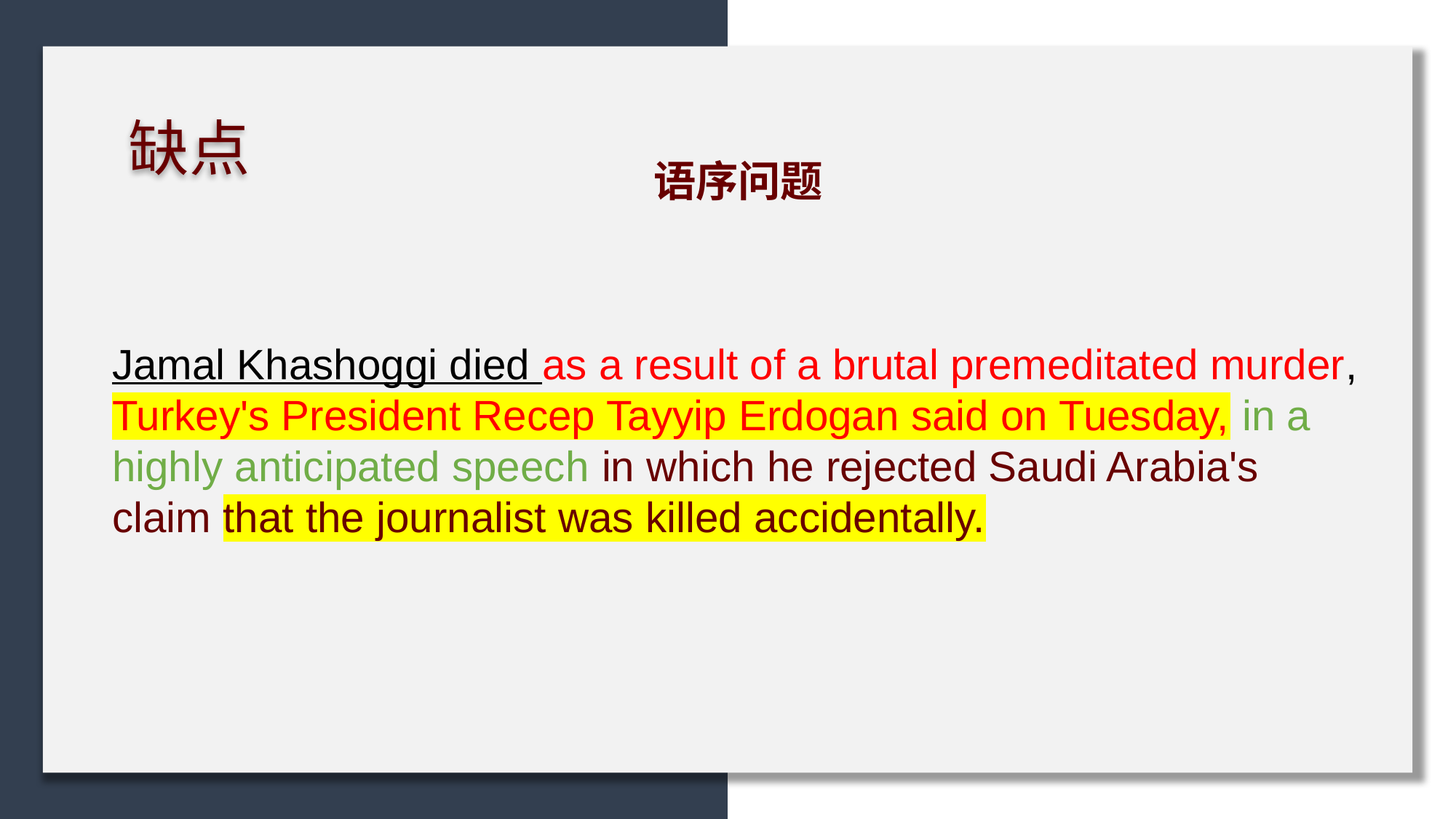

缺点
语序问题
Jamal Khashoggi died as a result of a brutal premeditated murder, Turkey's President Recep Tayyip Erdogan said on Tuesday, in a highly anticipated speech in which he rejected Saudi Arabia's claim that the journalist was killed accidentally.